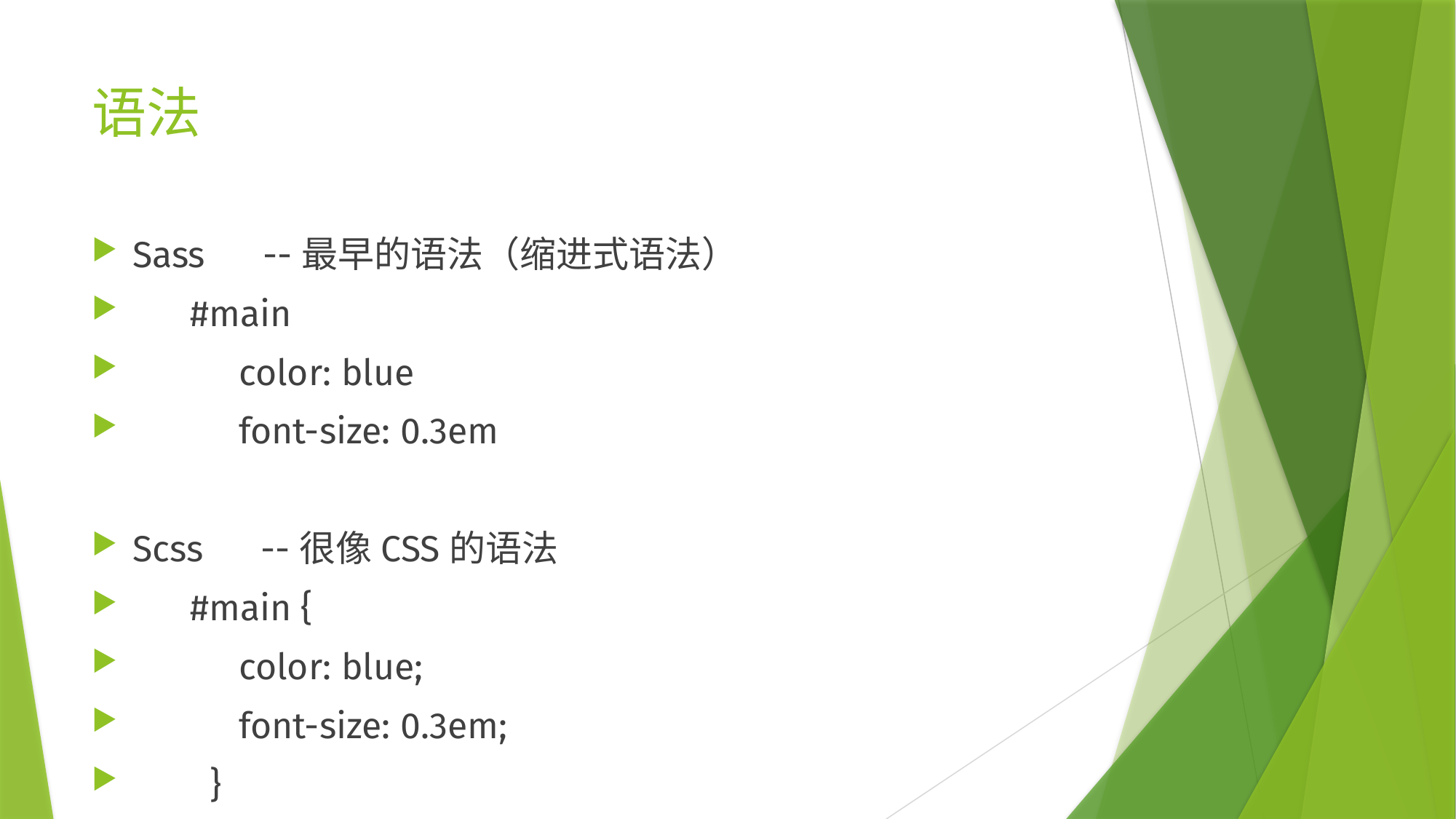

# 语法

Sass      --最早的语法（缩进式语法）
      #main
           color: blue
           font-size: 0.3em

Scss      --很像CSS的语法
      #main {
           color: blue;
           font-size: 0.3em;
        }